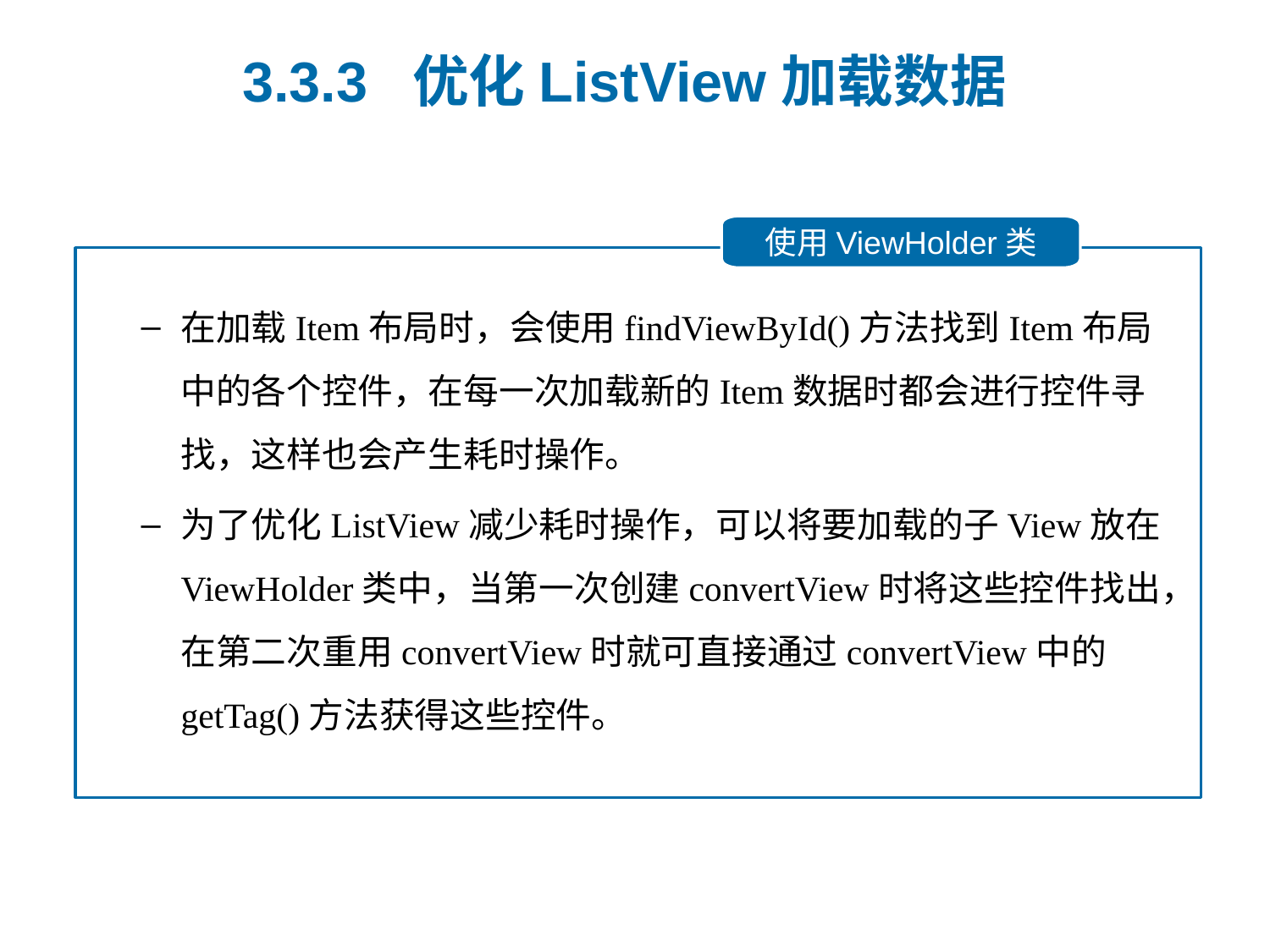

3.3.3  优化ListView加载数据

使用ViewHolder类

在加载Item布局时，会使用findViewById()方法找到Item布局中的各个控件，在每一次加载新的Item数据时都会进行控件寻找，这样也会产生耗时操作。
为了优化ListView减少耗时操作，可以将要加载的子View放在ViewHolder类中，当第一次创建convertView时将这些控件找出，在第二次重用convertView时就可直接通过convertView中的getTag()方法获得这些控件。